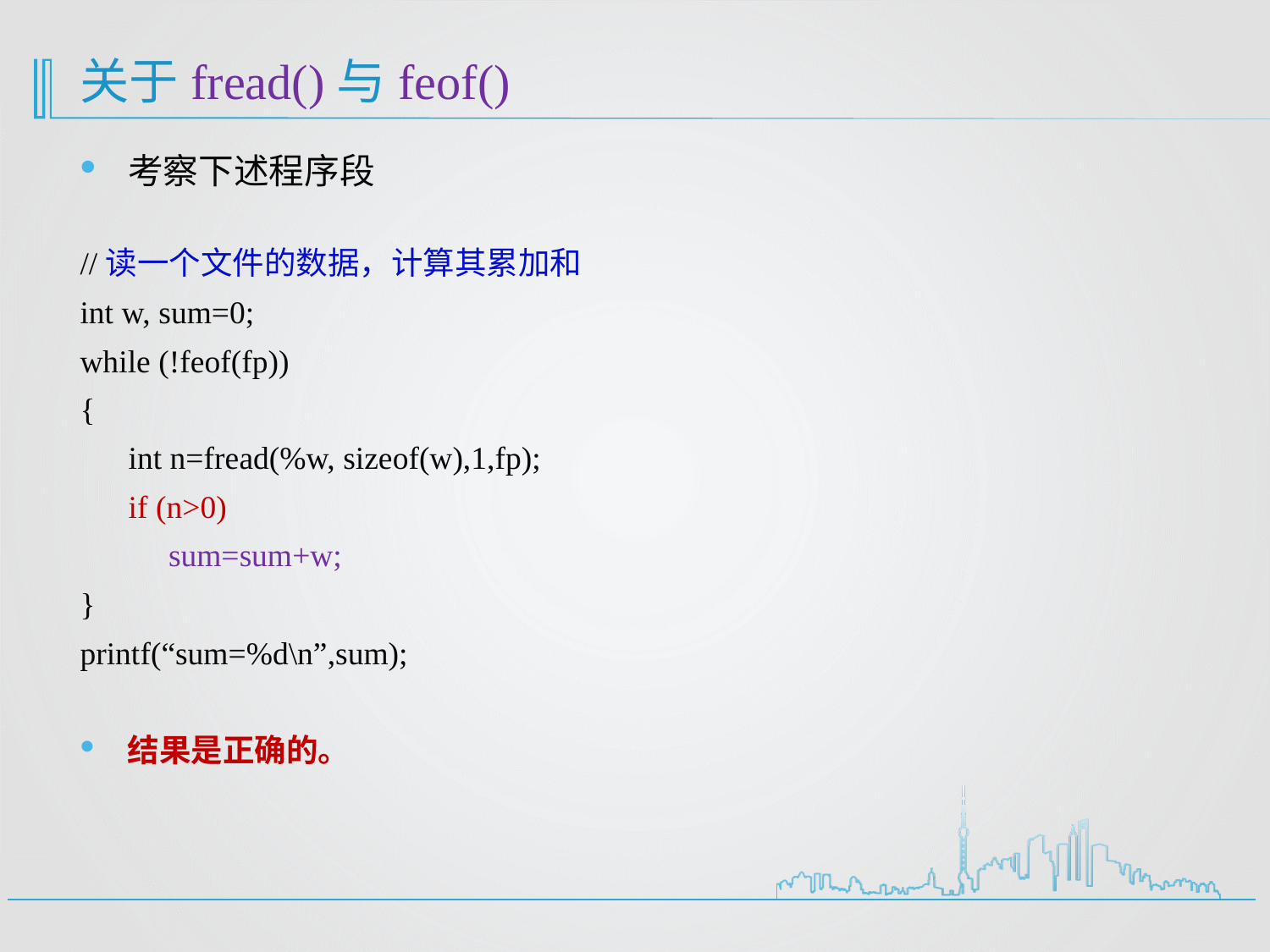

# 关于fread()与feof()
考察下述程序段
//读一个文件的数据，计算其累加和
int w, sum=0;
while (!feof(fp))
{
      int n=fread(%w, sizeof(w),1,fp);
      if (n>0)
           sum=sum+w;
}
printf(“sum=%d\n”,sum);

结果是正确的。